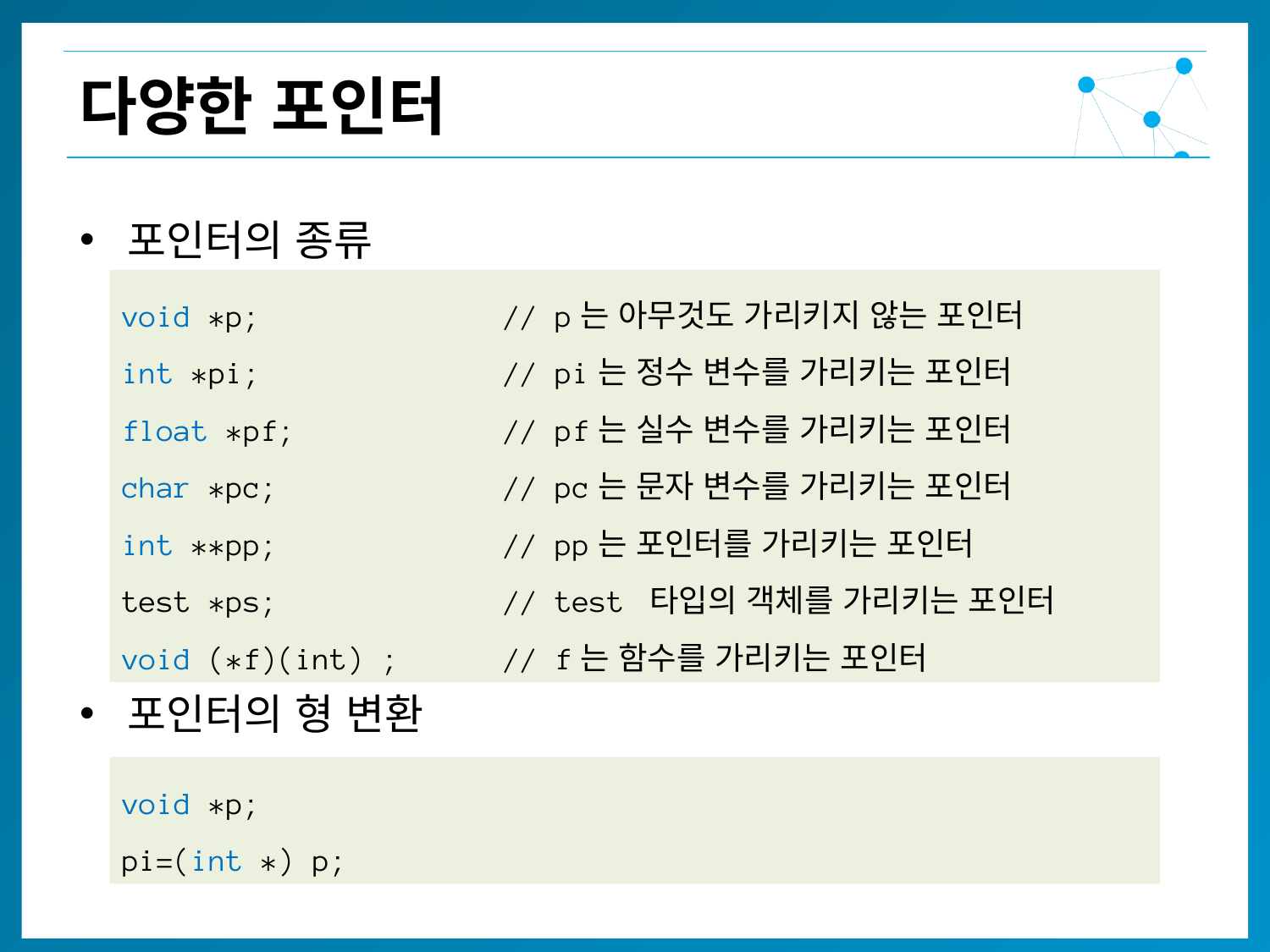

다양한 포인터
포인터의 종류

포인터의 형 변환
void *p;    		// p는 아무것도 가리키지 않는 포인터
int *pi;    		// pi는 정수 변수를 가리키는 포인터
float *pf;  		// pf는 실수 변수를 가리키는 포인터
char *pc;   		// pc는 문자 변수를 가리키는 포인터
int **pp;   		// pp는 포인터를 가리키는 포인터
test *ps;   		// test 타입의 객체를 가리키는 포인터
void (*f)(int) ; 	// f는 함수를 가리키는 포인터
void *p;
pi=(int *) p;